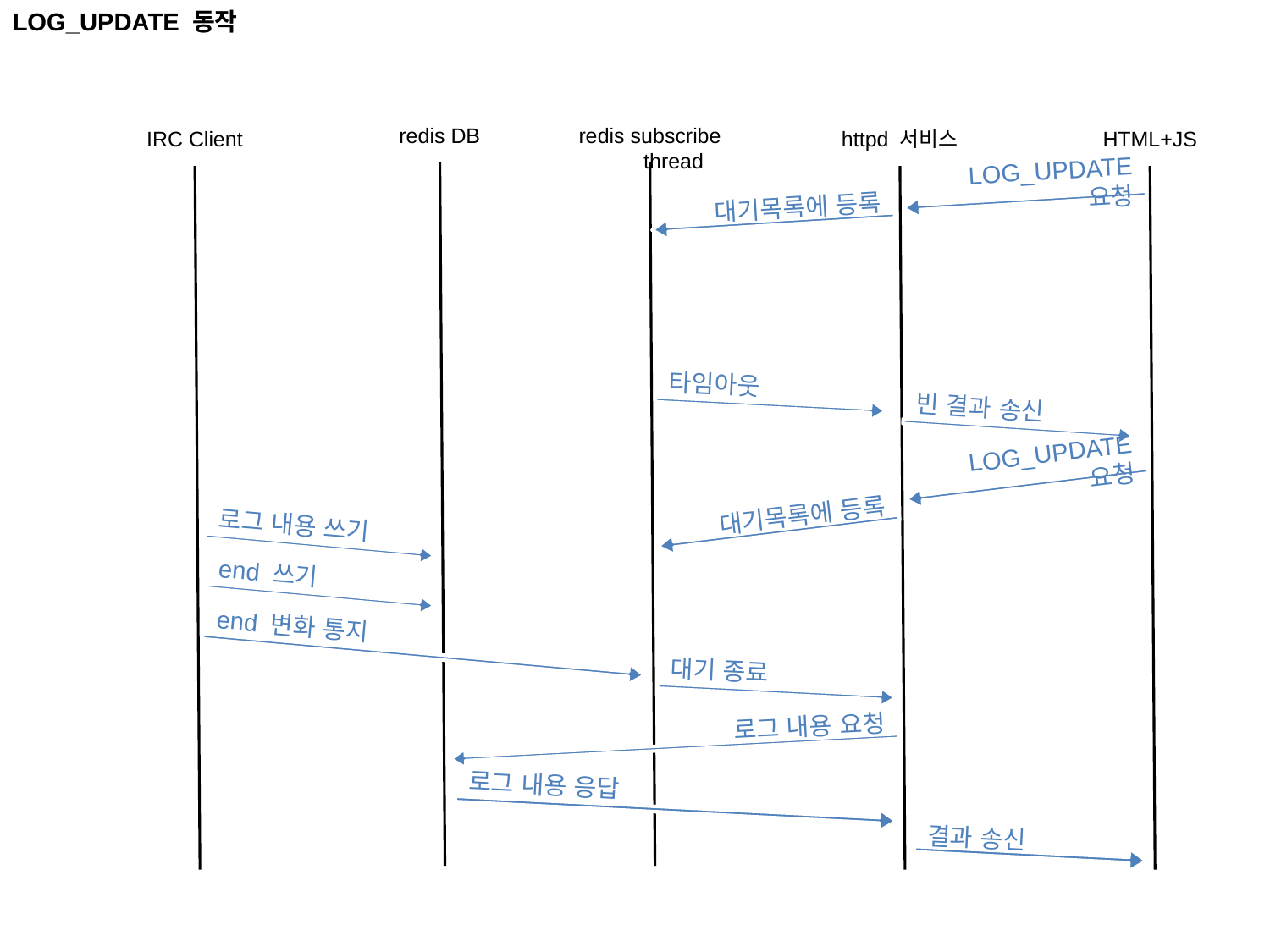

LOG_UPDATE 동작
redis DB

redis subscribe thread
IRC Client

httpd 서비스
HTML+JS
LOG_UPDATE 요청

대기목록에 등록

타임아웃

빈 결과 송신

LOG_UPDATE 요청

대기목록에 등록

로그 내용 쓰기

end 쓰기

end 변화 통지

대기 종료

로그 내용 요청
로그 내용 응답

결과 송신